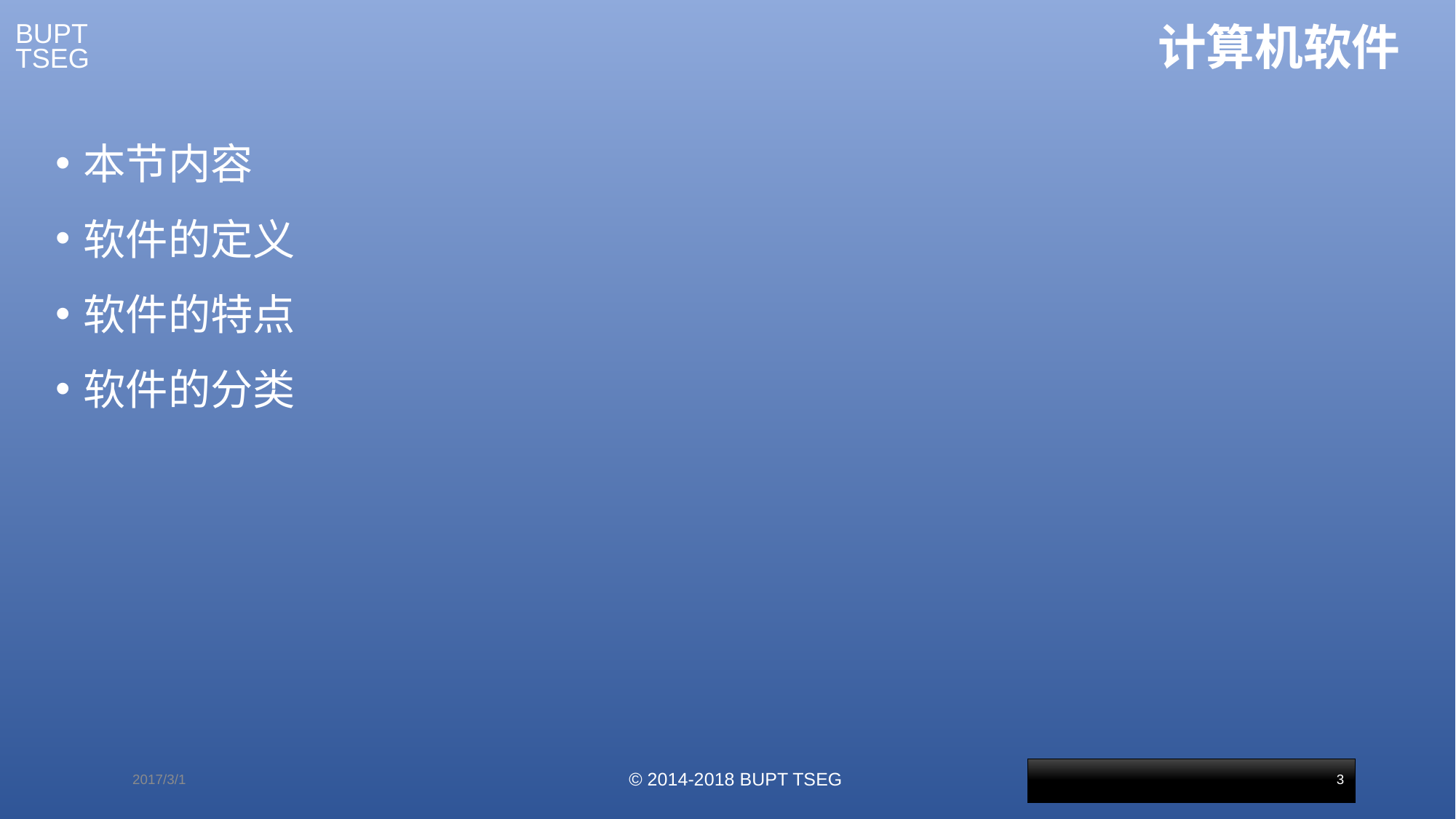

# 计算机软件
本节内容
软件的定义
软件的特点
软件的分类
2017/3/1
© 2014-2018 BUPT TSEG
3